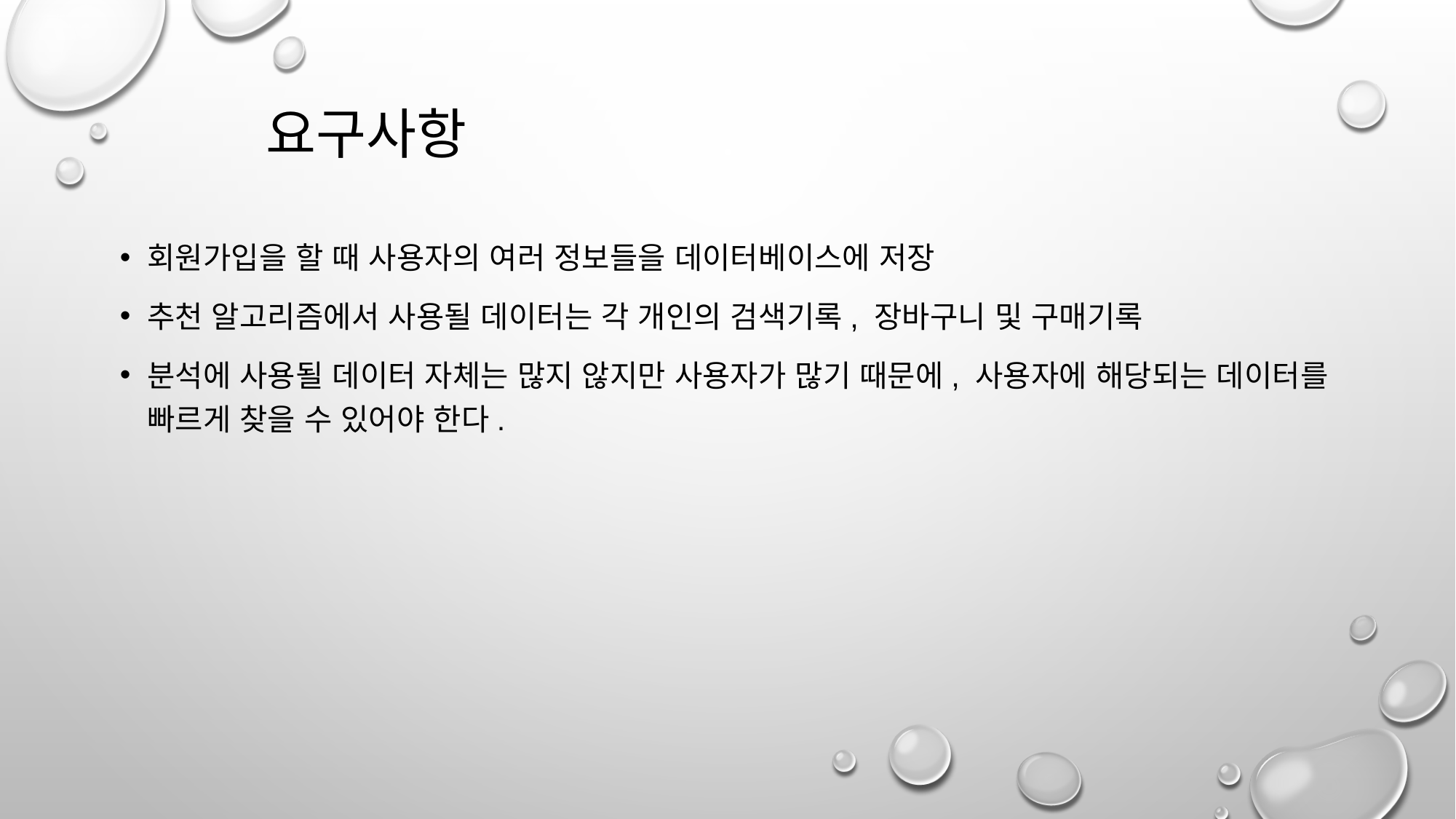

# 요구사항
회원가입을 할 때 사용자의 여러 정보들을 데이터베이스에 저장
추천 알고리즘에서 사용될 데이터는 각 개인의 검색기록, 장바구니 및 구매기록
분석에 사용될 데이터 자체는 많지 않지만 사용자가 많기 때문에, 사용자에 해당되는 데이터를 빠르게 찾을 수 있어야 한다.